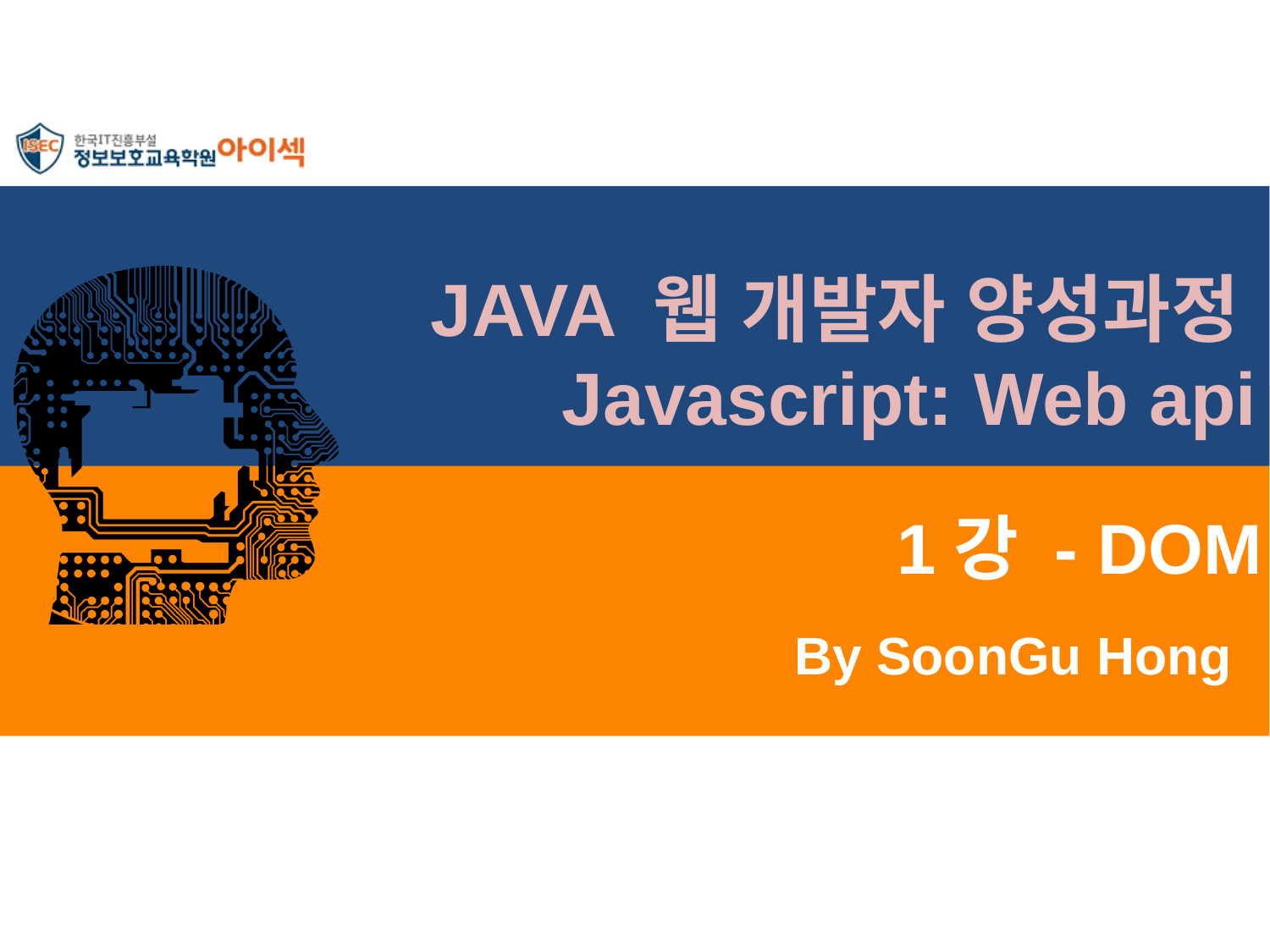

JAVA 웹 개발자 양성과정Javascript: Web api
# 1강 - DOM
By SoonGu Hong